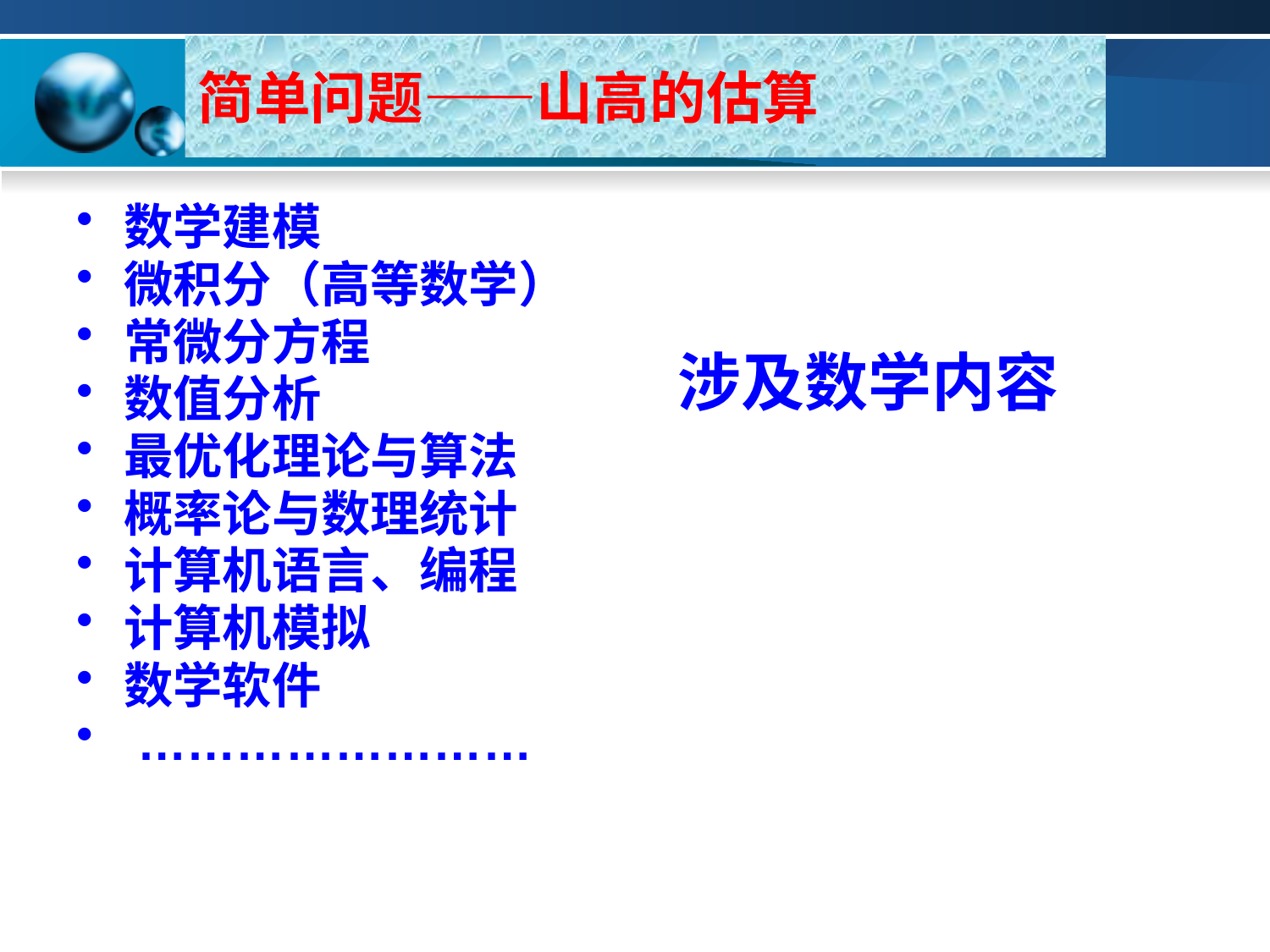

数学建模
微积分（高等数学）
常微分方程
数值分析
最优化理论与算法
概率论与数理统计
计算机语言、编程
计算机模拟
数学软件
 ……………………
简单问题——山高的估算
涉及数学内容